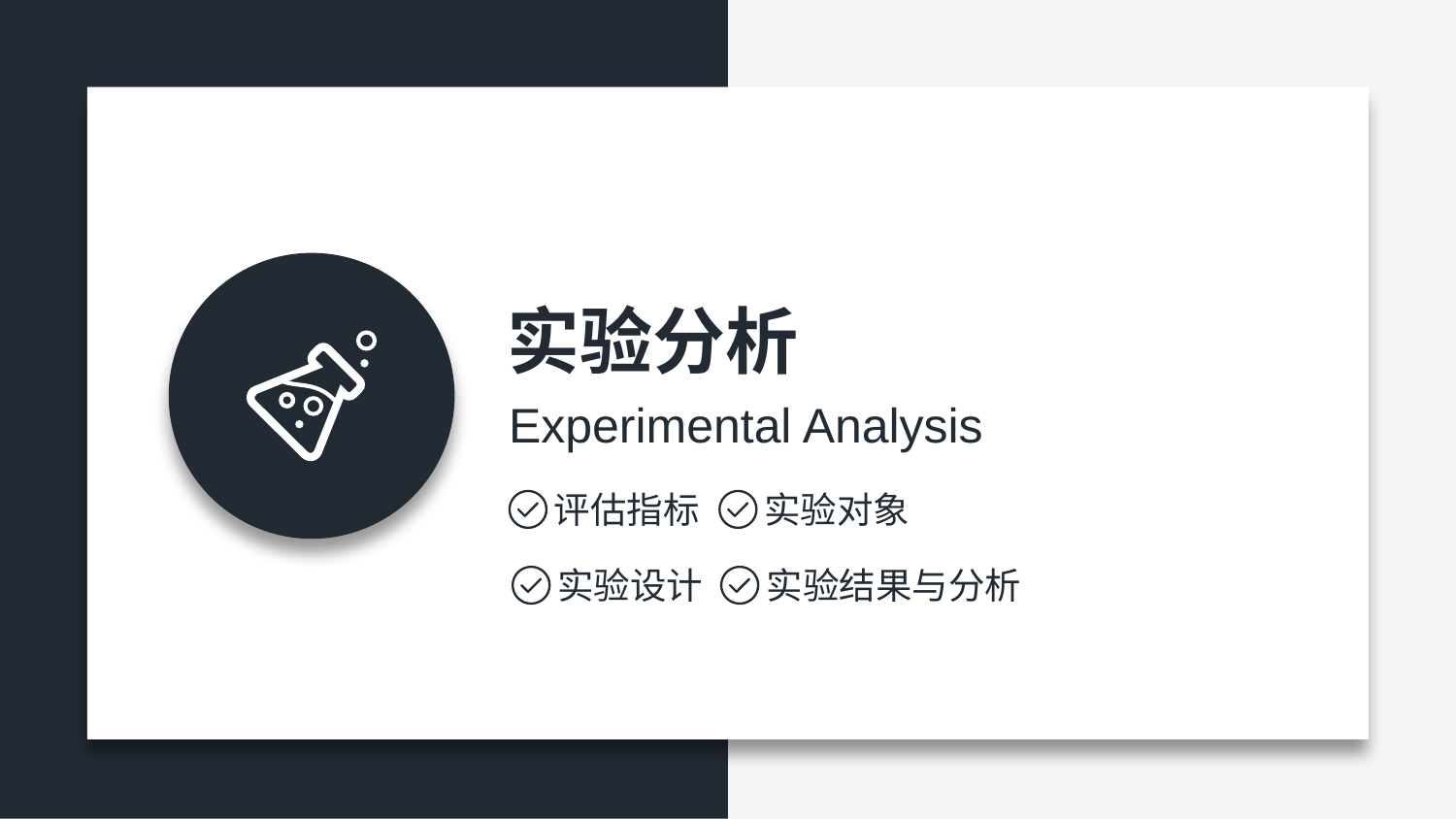

实验分析

Experimental Analysis
评估指标

实验对象

实验设计

实验结果与分析